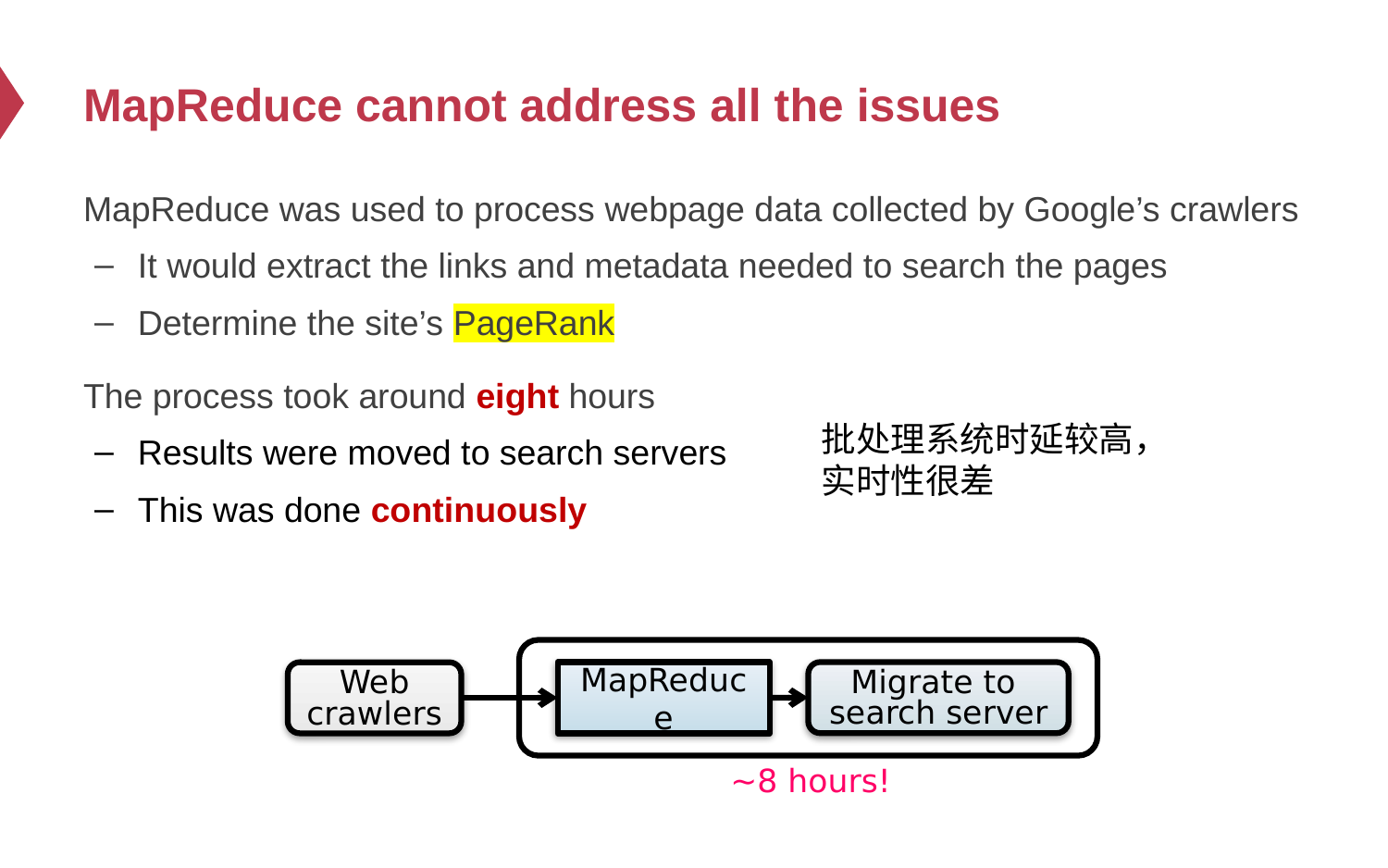

# MapReduce cannot address all the issues
MapReduce was used to process webpage data collected by Google’s crawlers
It would extract the links and metadata needed to search the pages
Determine the site’s PageRank
The process took around eight hours
Results were moved to search servers
This was done continuously
批处理系统时延较高，
实时性很差

MapReduce
Migrate to
search server
Web
crawlers
~8 hours!
77